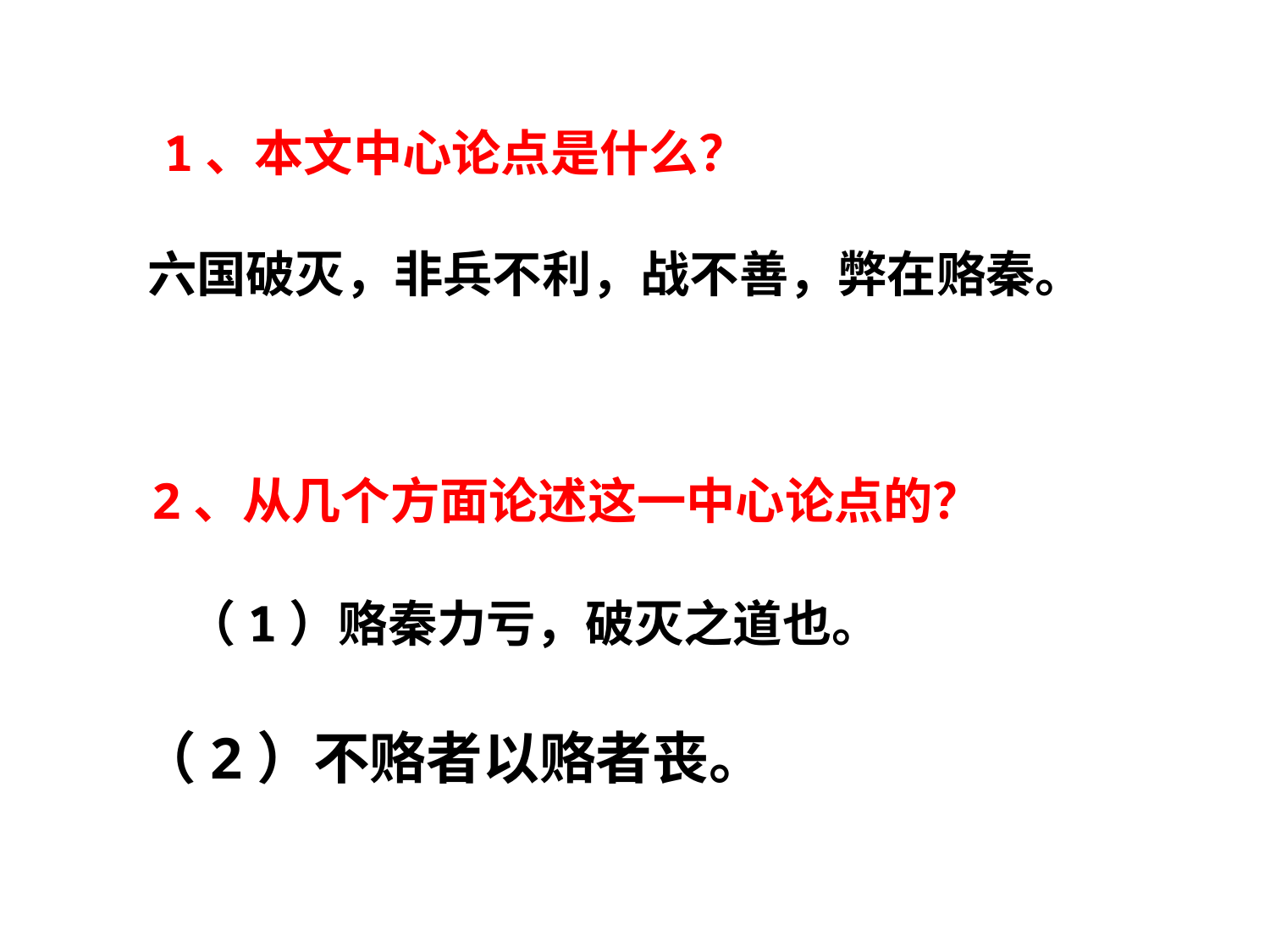

1、本文中心论点是什么？
六国破灭，非兵不利，战不善，弊在赂秦。
2、从几个方面论述这一中心论点的？
      （1）赂秦力亏，破灭之道也。

   （2）不赂者以赂者丧。